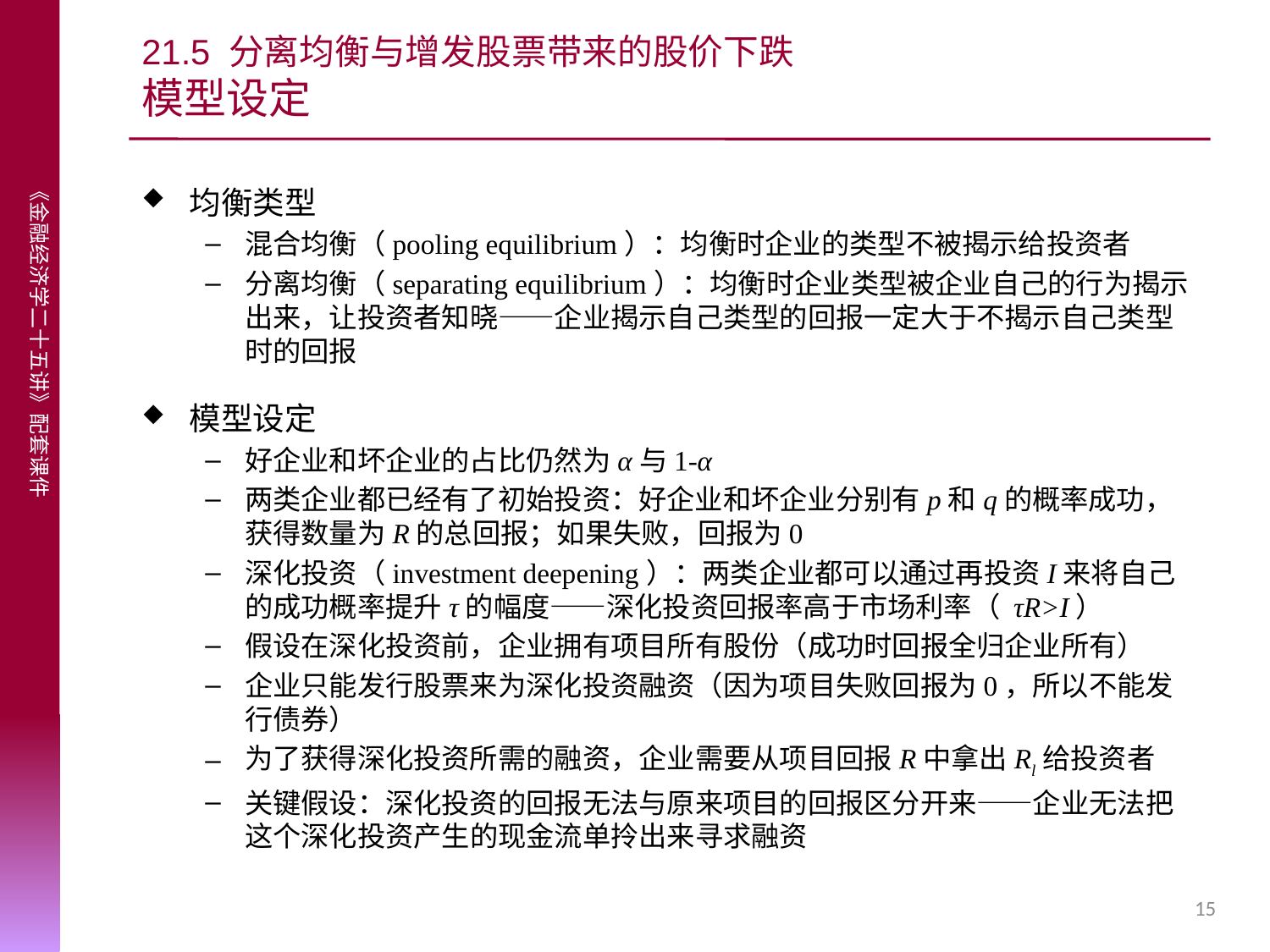

# 21.5 分离均衡与增发股票带来的股价下跌 模型设定
均衡类型
混合均衡（pooling equilibrium）：均衡时企业的类型不被揭示给投资者
分离均衡（separating equilibrium）：均衡时企业类型被企业自己的行为揭示出来，让投资者知晓——企业揭示自己类型的回报一定大于不揭示自己类型时的回报
模型设定
好企业和坏企业的占比仍然为α与1-α
两类企业都已经有了初始投资：好企业和坏企业分别有p和q的概率成功，获得数量为R的总回报；如果失败，回报为0
深化投资（investment deepening）：两类企业都可以通过再投资I来将自己的成功概率提升τ的幅度——深化投资回报率高于市场利率（ τR>I）
假设在深化投资前，企业拥有项目所有股份（成功时回报全归企业所有）
企业只能发行股票来为深化投资融资（因为项目失败回报为0，所以不能发行债券）
为了获得深化投资所需的融资，企业需要从项目回报R中拿出Rl给投资者
关键假设：深化投资的回报无法与原来项目的回报区分开来——企业无法把这个深化投资产生的现金流单拎出来寻求融资
15